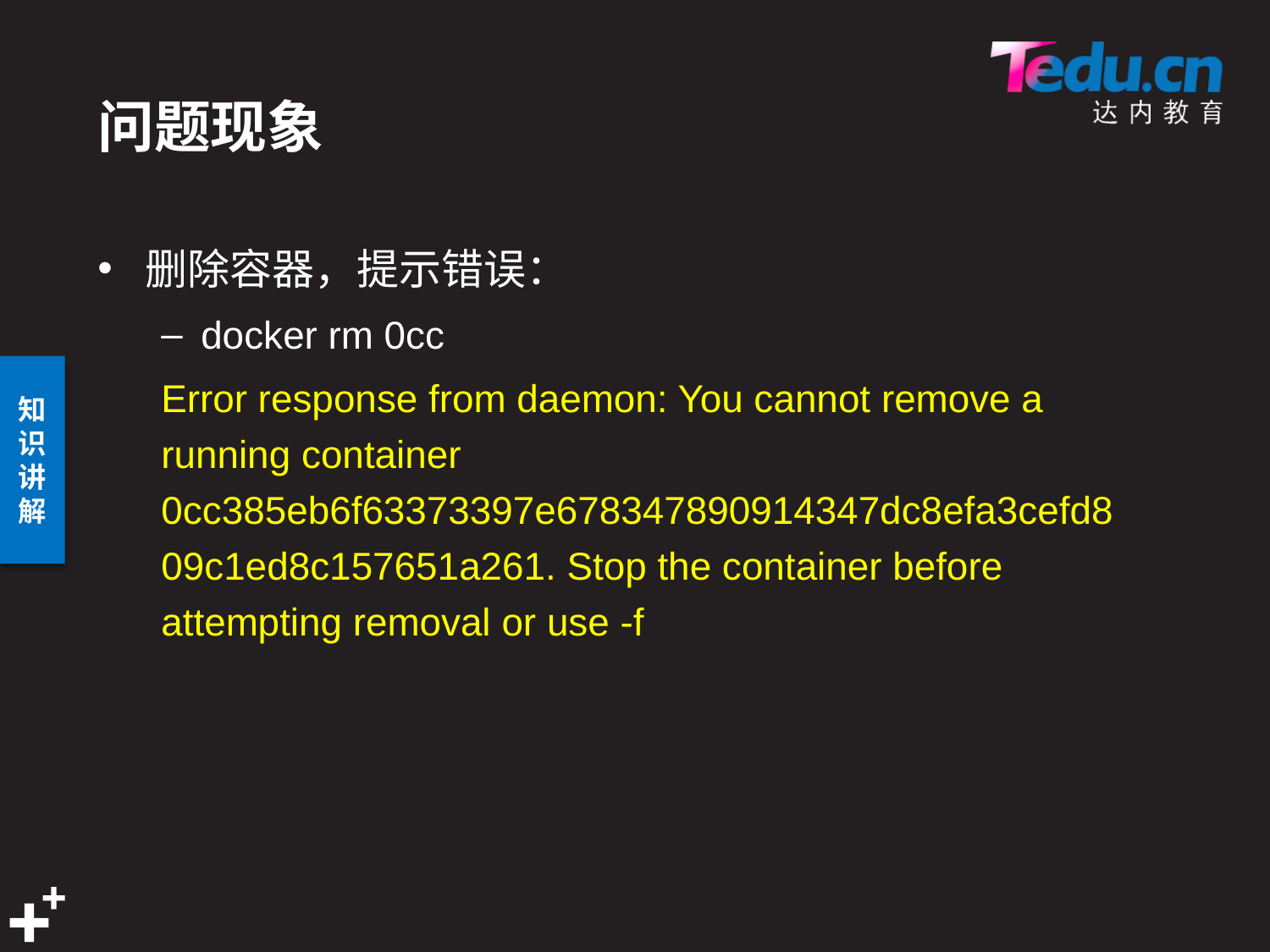

# 问题现象
删除容器，提示错误：
docker rm 0cc
Error response from daemon: You cannot remove a running container 0cc385eb6f63373397e678347890914347dc8efa3cefd809c1ed8c157651a261. Stop the container before attempting removal or use -f